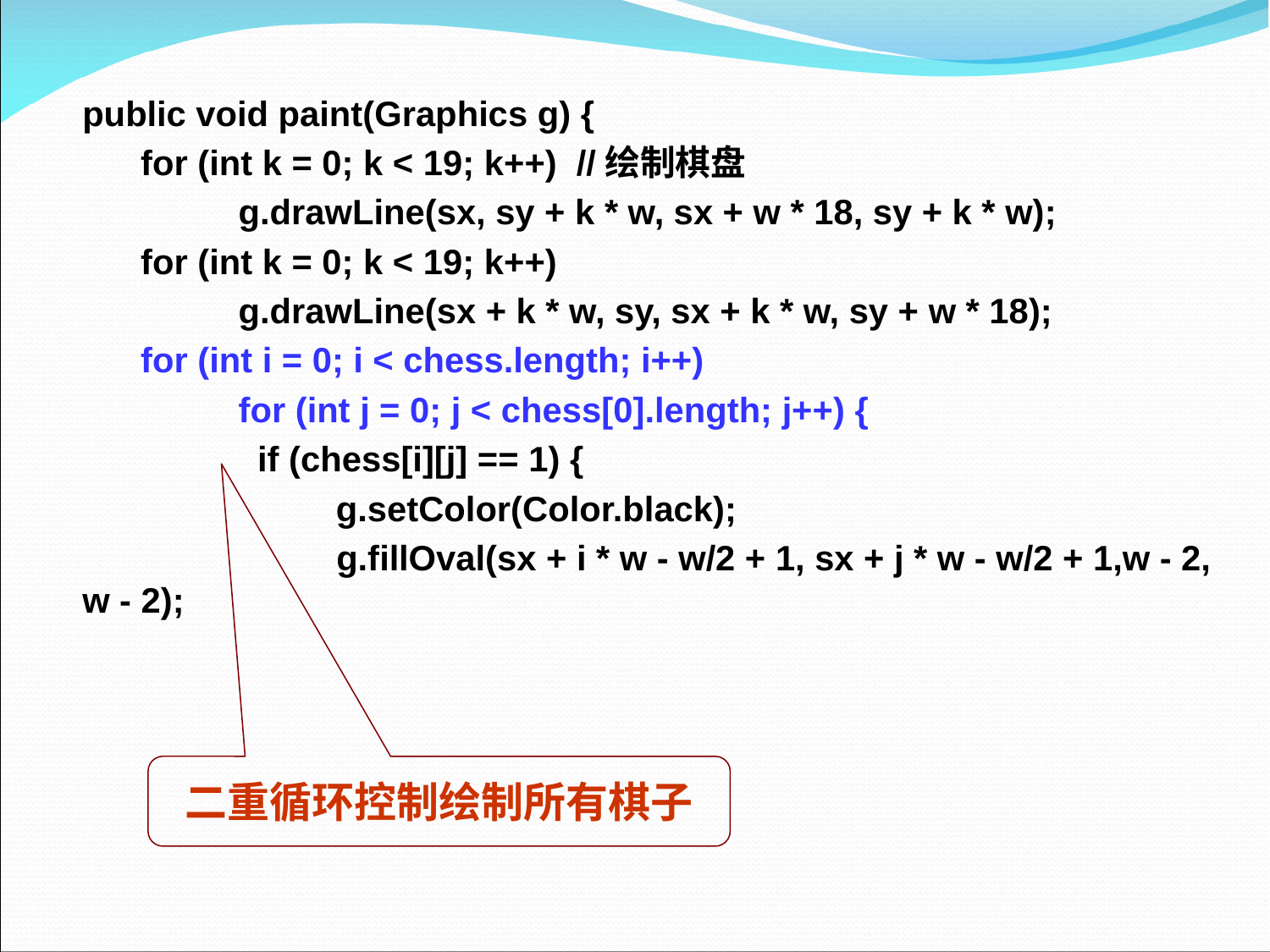

public void paint(Graphics g) {
	      for (int k = 0; k < 19; k++)  //绘制棋盘
		   g.drawLine(sx, sy + k * w, sx + w * 18, sy + k * w);
	      for (int k = 0; k < 19; k++)
		   g.drawLine(sx + k * w, sy, sx + k * w, sy + w * 18);
	      for (int i = 0; i < chess.length; i++)
		   for (int j = 0; j < chess[0].length; j++) {
	                  if (chess[i][j] == 1) {
		             g.setColor(Color.black);
			g.fillOval(sx + i * w - w/2 + 1, sx + j * w - w/2 + 1,w - 2, w - 2);

二重循环控制绘制所有棋子